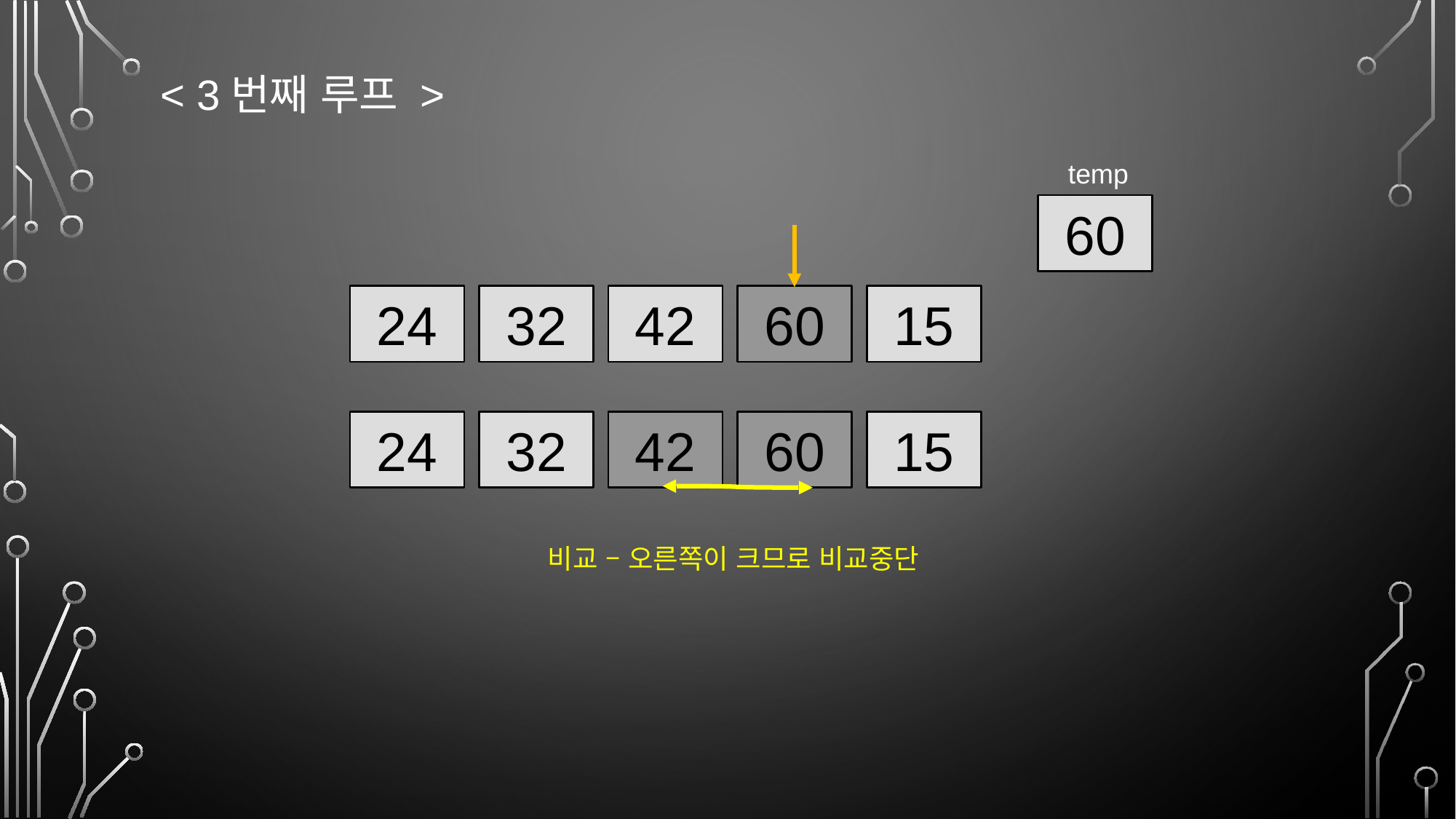

< 3번째 루프 >
temp
60
42
60
15
32
24
42
60
15
32
24
비교 – 오른쪽이 크므로 비교중단